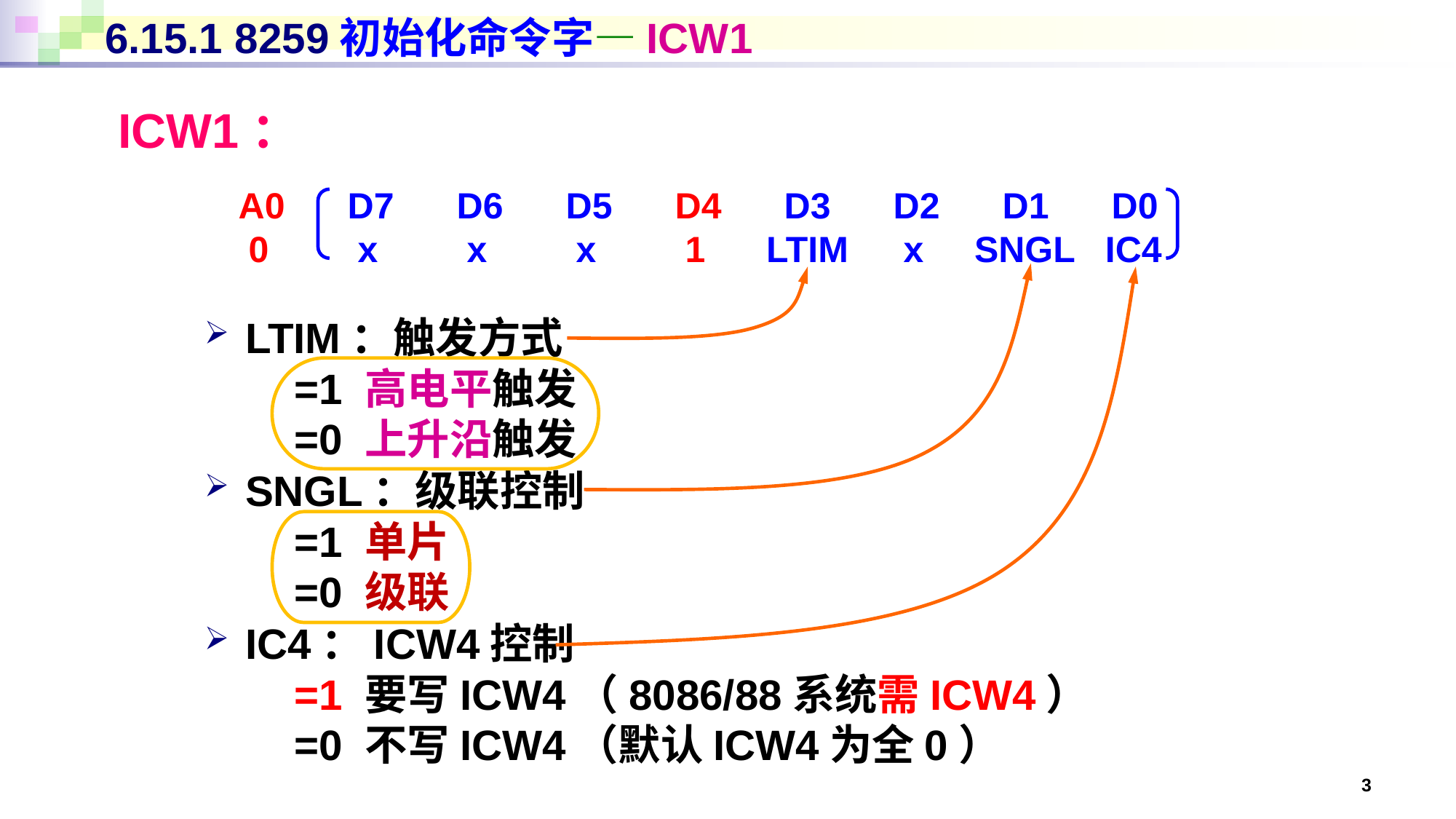

# 6.15.1 8259初始化命令字—ICW1
ICW1：
A0   	D7	D6     	D5     	D4   	D3  	D2   	D1   	D0
 0	 x      	 x 	 x 	 1      LTIM 	 x     SNGL   IC4

LTIM：触发方式
    =1 高电平触发
    =0 上升沿触发
SNGL：级联控制
    =1 单片
    =0 级联
IC4：ICW4控制
    =1 要写ICW4（8086/88系统需ICW4）
    =0 不写ICW4（默认ICW4为全0）

3